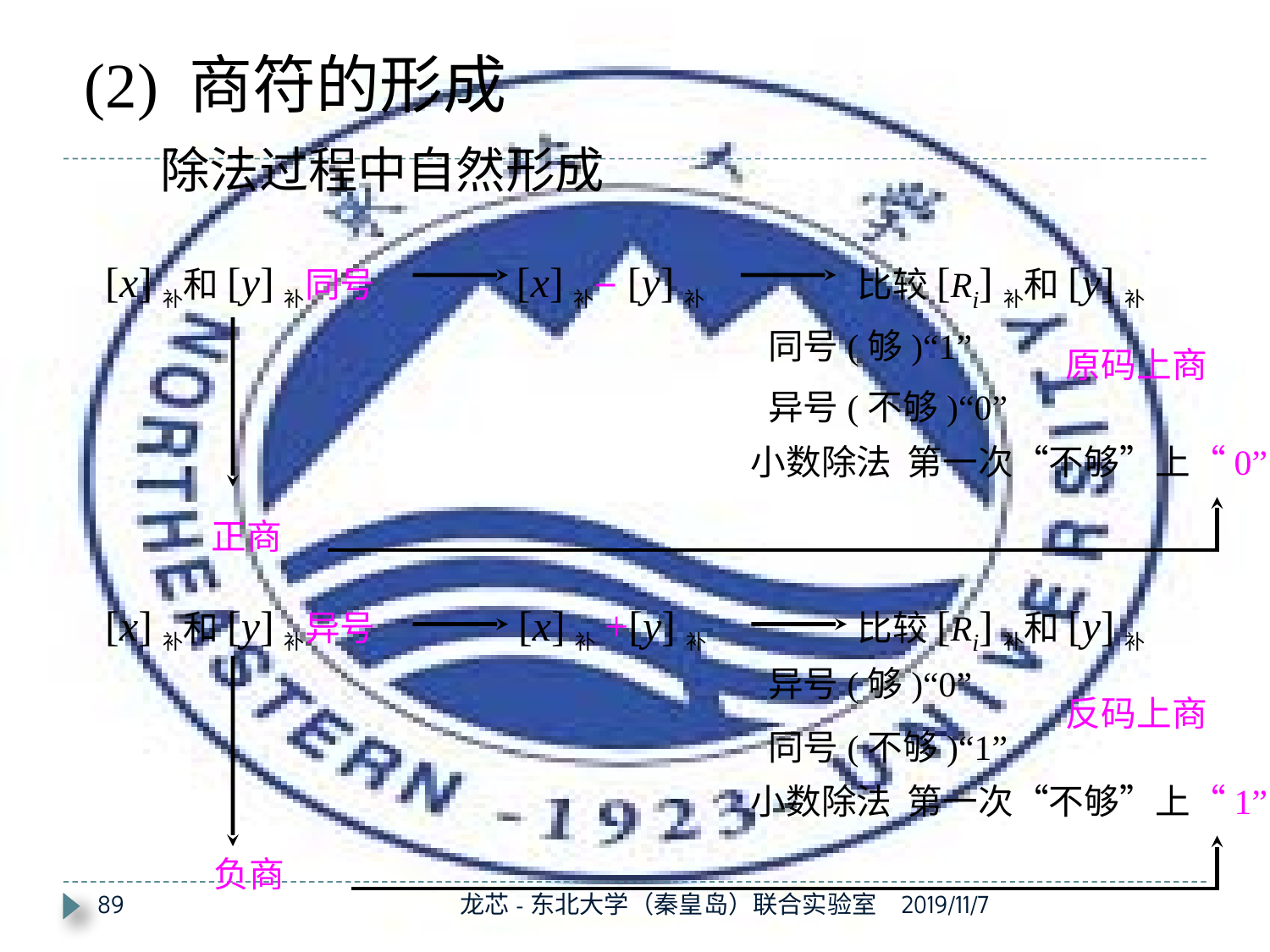

(2) 商符的形成
除法过程中自然形成
[x]补和[y]补同号
[x]补–[y]补
比较[Ri]补和[y]补

同号(够)“1”
原码上商
异号(不够)“0”
小数除法  第一次“不够”上“0”

正商
[x]补和[y]补异号
[x]补+[y]补
比较[Ri]补和[y]补

异号(够)“0”
反码上商
同号(不够)“1”
小数除法  第一次“不够”上“1”

负商
89
龙芯-东北大学（秦皇岛）联合实验室
2019/11/7